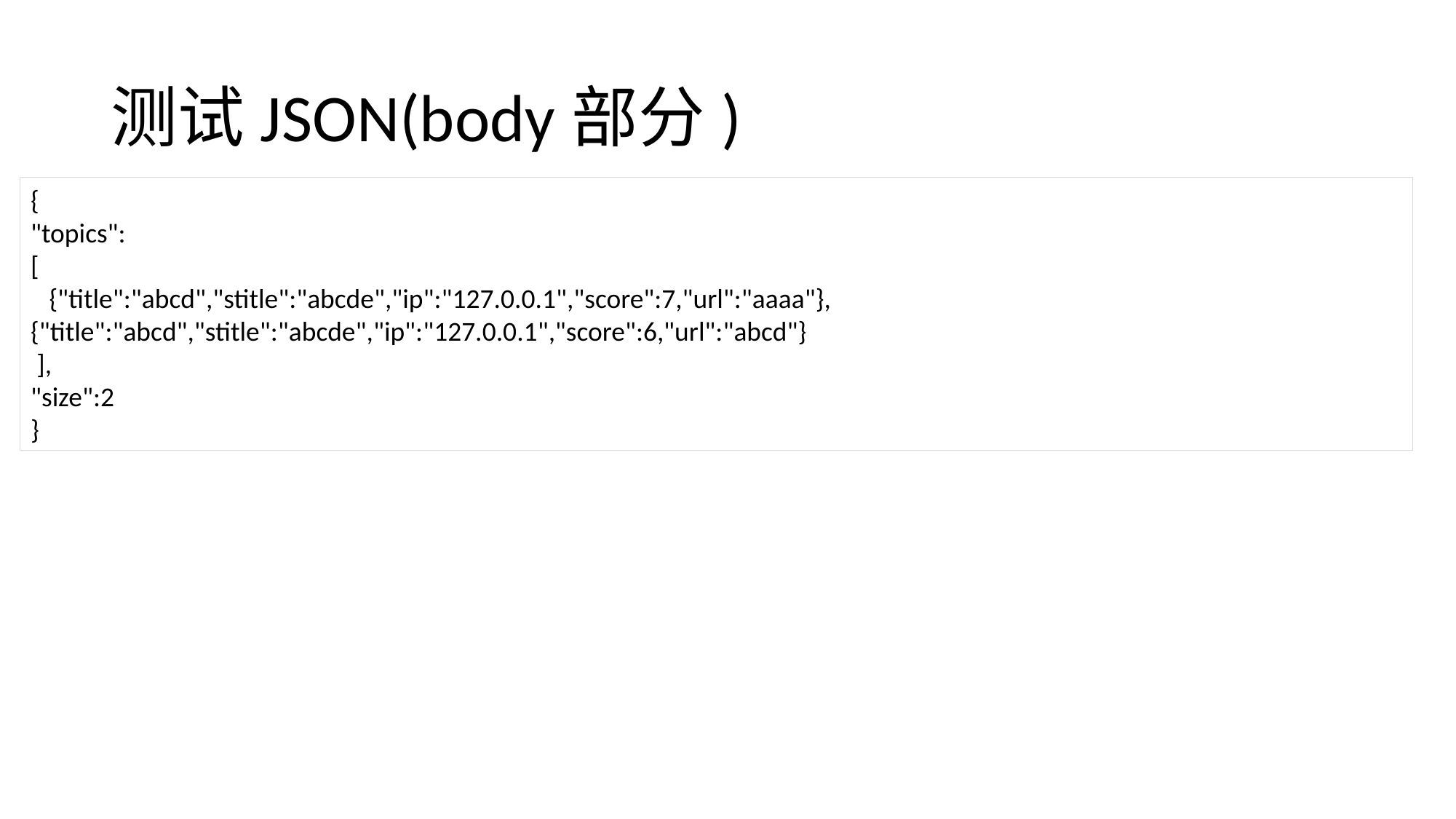

# 测试JSON(body部分)
{
"topics":
[
   {"title":"abcd","stitle":"abcde","ip":"127.0.0.1","score":7,"url":"aaaa"},           {"title":"abcd","stitle":"abcde","ip":"127.0.0.1","score":6,"url":"abcd"}
 ],
"size":2
}